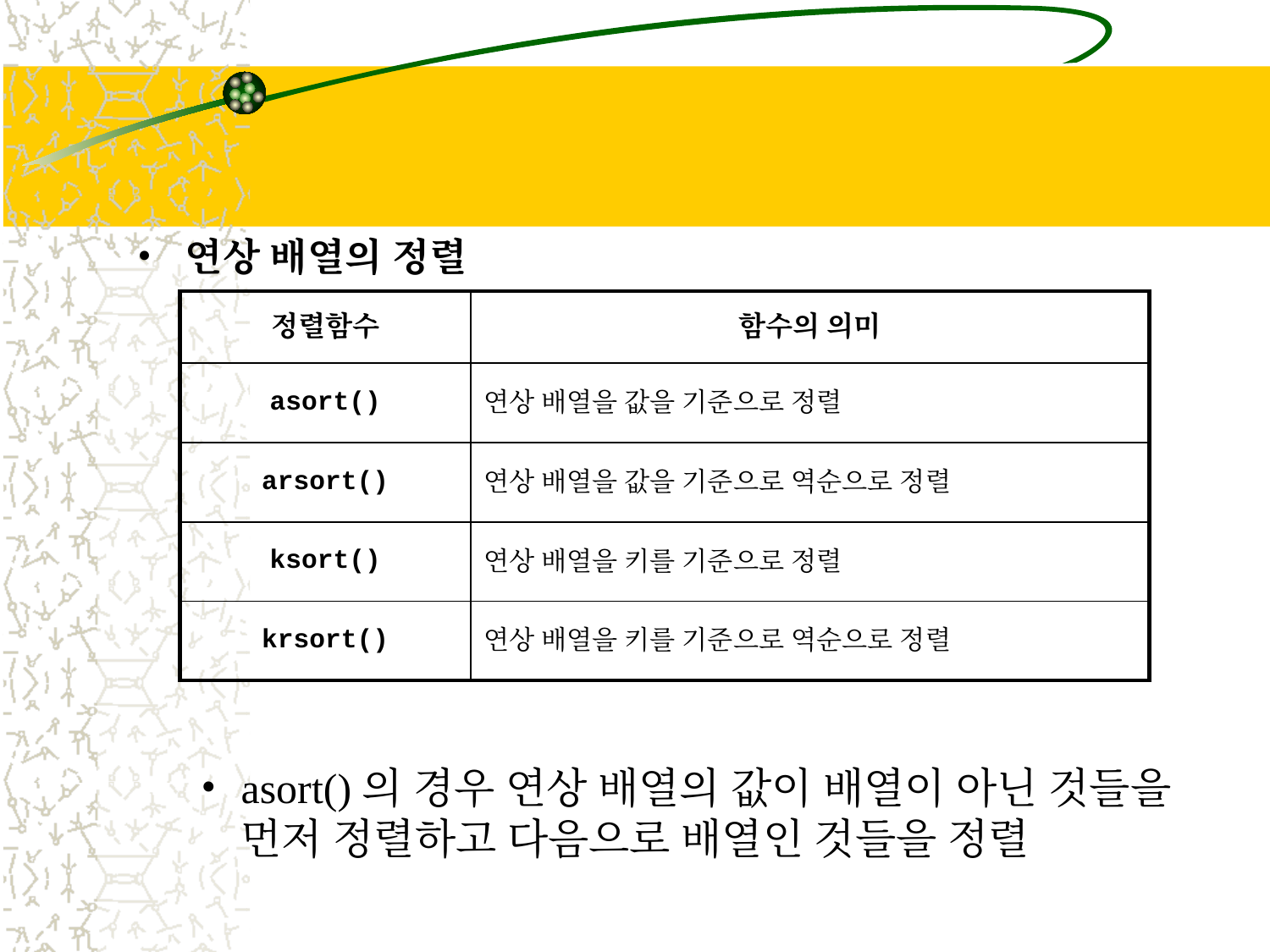

#
연상 배열의 정렬

asort()의 경우 연상 배열의 값이 배열이 아닌 것들을 먼저 정렬하고 다음으로 배열인 것들을 정렬
| 정렬함수 | 함수의 의미 |
| --- | --- |
| asort() | 연상 배열을 값을 기준으로 정렬 |
| arsort() | 연상 배열을 값을 기준으로 역순으로 정렬 |
| ksort() | 연상 배열을 키를 기준으로 정렬 |
| krsort() | 연상 배열을 키를 기준으로 역순으로 정렬 |